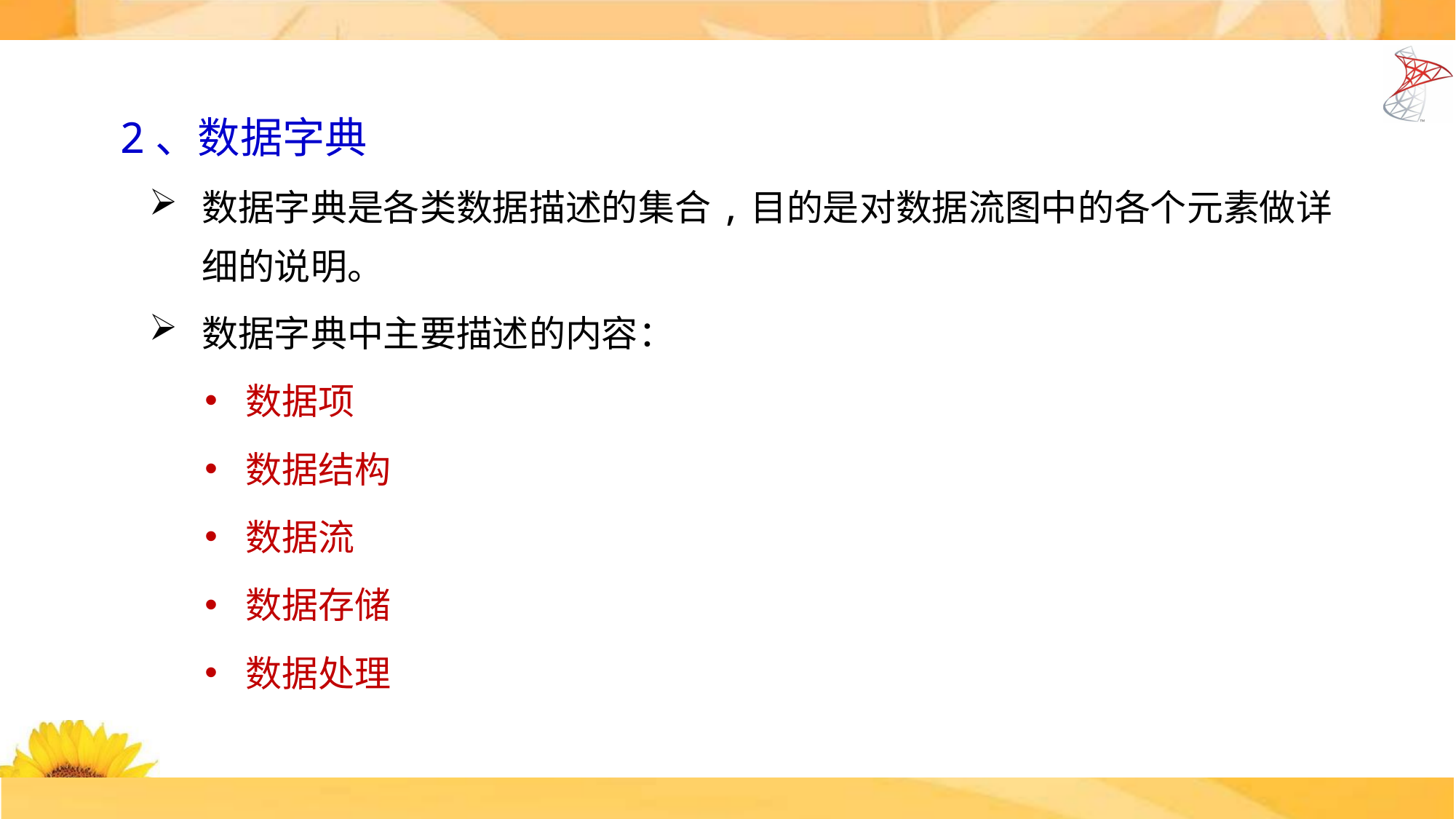

2、数据字典
数据字典是各类数据描述的集合,目的是对数据流图中的各个元素做详细的说明。
数据字典中主要描述的内容：
数据项
数据结构
数据流
数据存储
数据处理